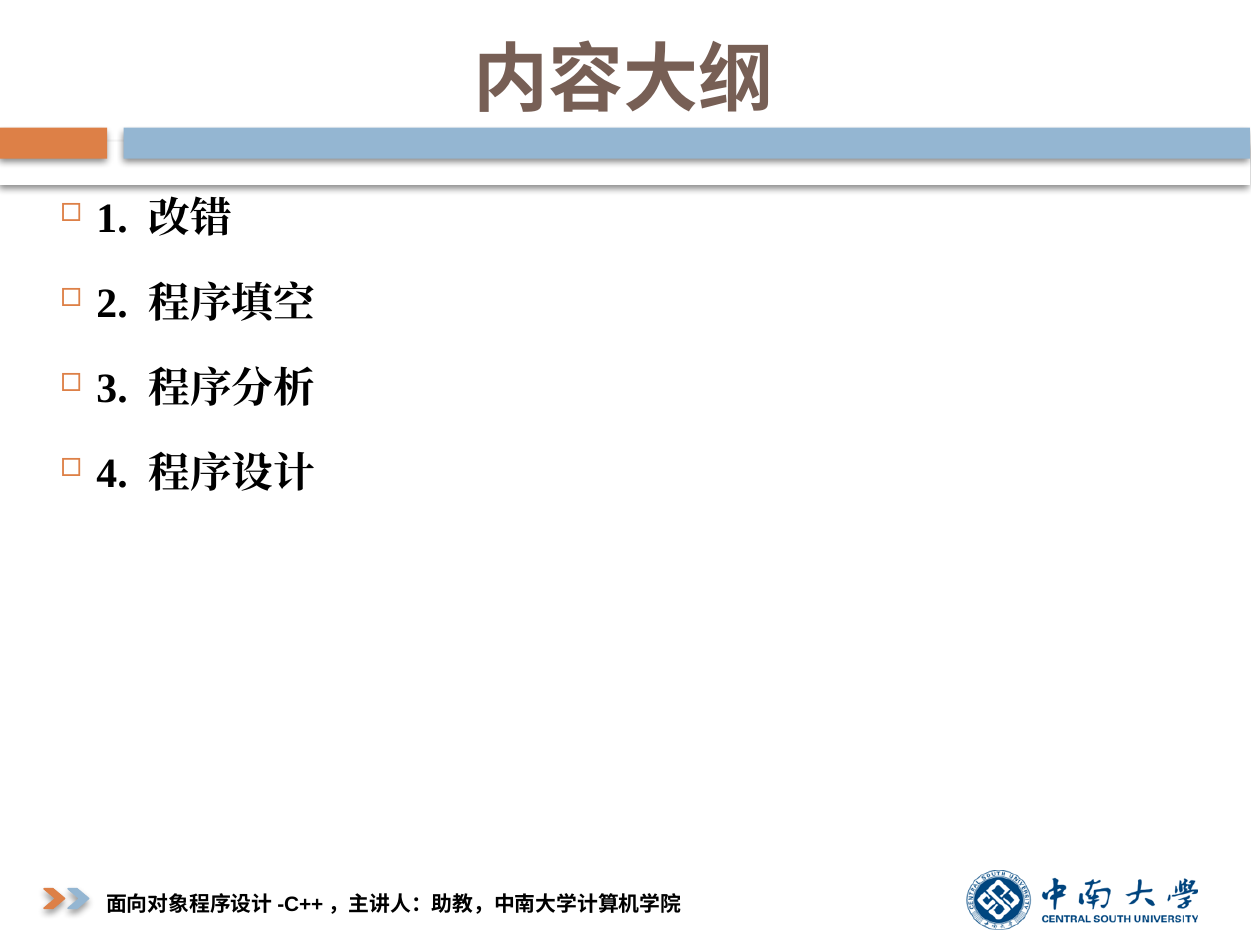

# 内容大纲
1. 改错
2. 程序填空
3. 程序分析
4. 程序设计